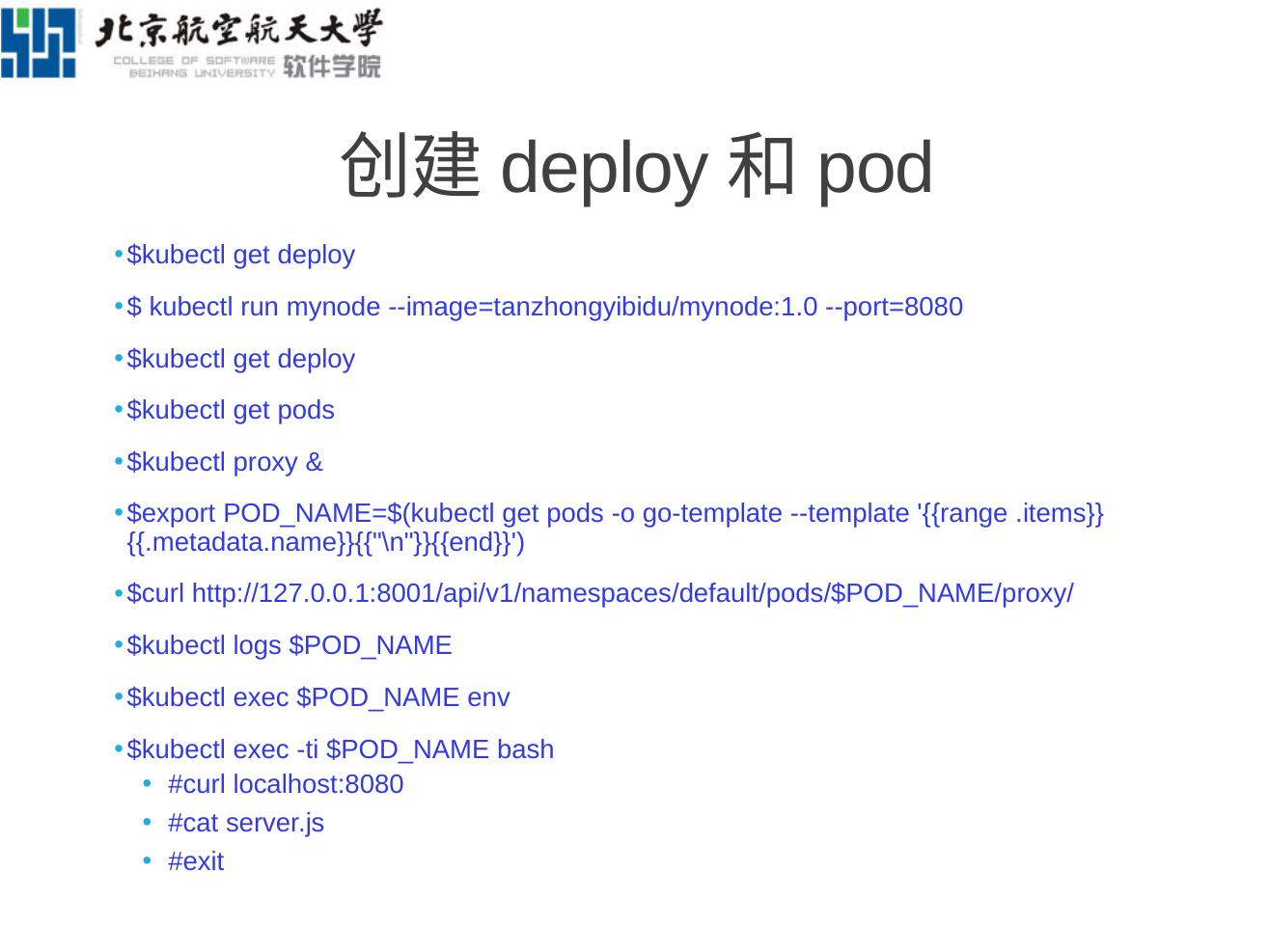

# 创建deploy和pod
$kubectl get deploy
$ kubectl run mynode --image=tanzhongyibidu/mynode:1.0 --port=8080
$kubectl get deploy
$kubectl get pods
$kubectl proxy &
$export POD_NAME=$(kubectl get pods -o go-template --template '{{range .items}}{{.metadata.name}}{{"\n"}}{{end}}')
$curl http://127.0.0.1:8001/api/v1/namespaces/default/pods/$POD_NAME/proxy/
$kubectl logs $POD_NAME
$kubectl exec $POD_NAME env
$kubectl exec -ti $POD_NAME bash
#curl localhost:8080
#cat server.js
#exit